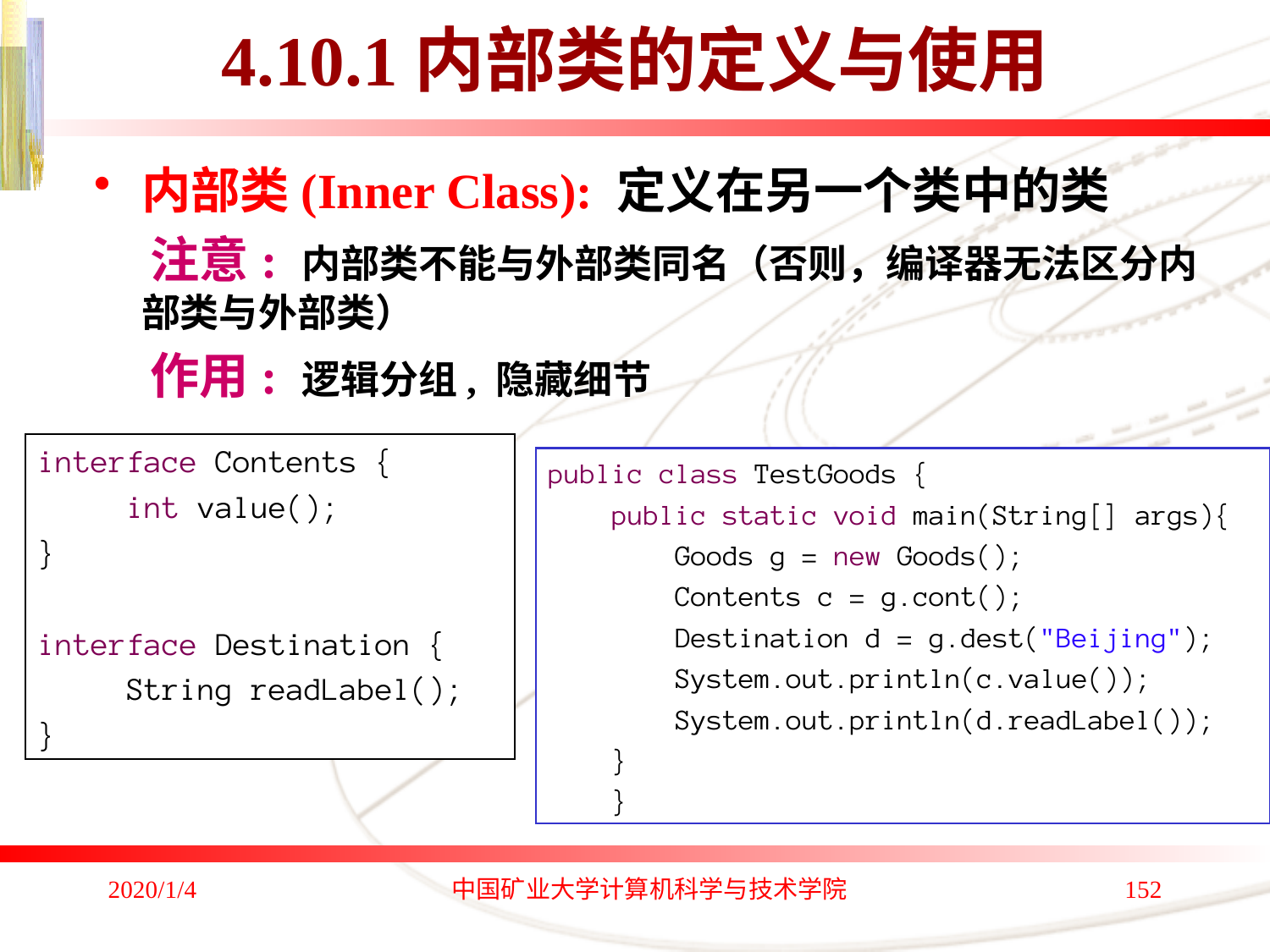

# 4.10.1内部类的定义与使用
内部类(Inner Class): 定义在另一个类中的类
    注意: 内部类不能与外部类同名（否则，编译器无法区分内部类与外部类）
    作用: 逻辑分组, 隐藏细节
interface Contents {
     int value();
}

interface Destination {
     String readLabel();
}
public class TestGoods {
public static void main(String[] args){
Goods g = new Goods();
Contents c = g.cont();
Destination d = g.dest("Beijing");
System.out.println(c.value());
System.out.println(d.readLabel());
}
}
2020/1/4
中国矿业大学计算机科学与技术学院
152